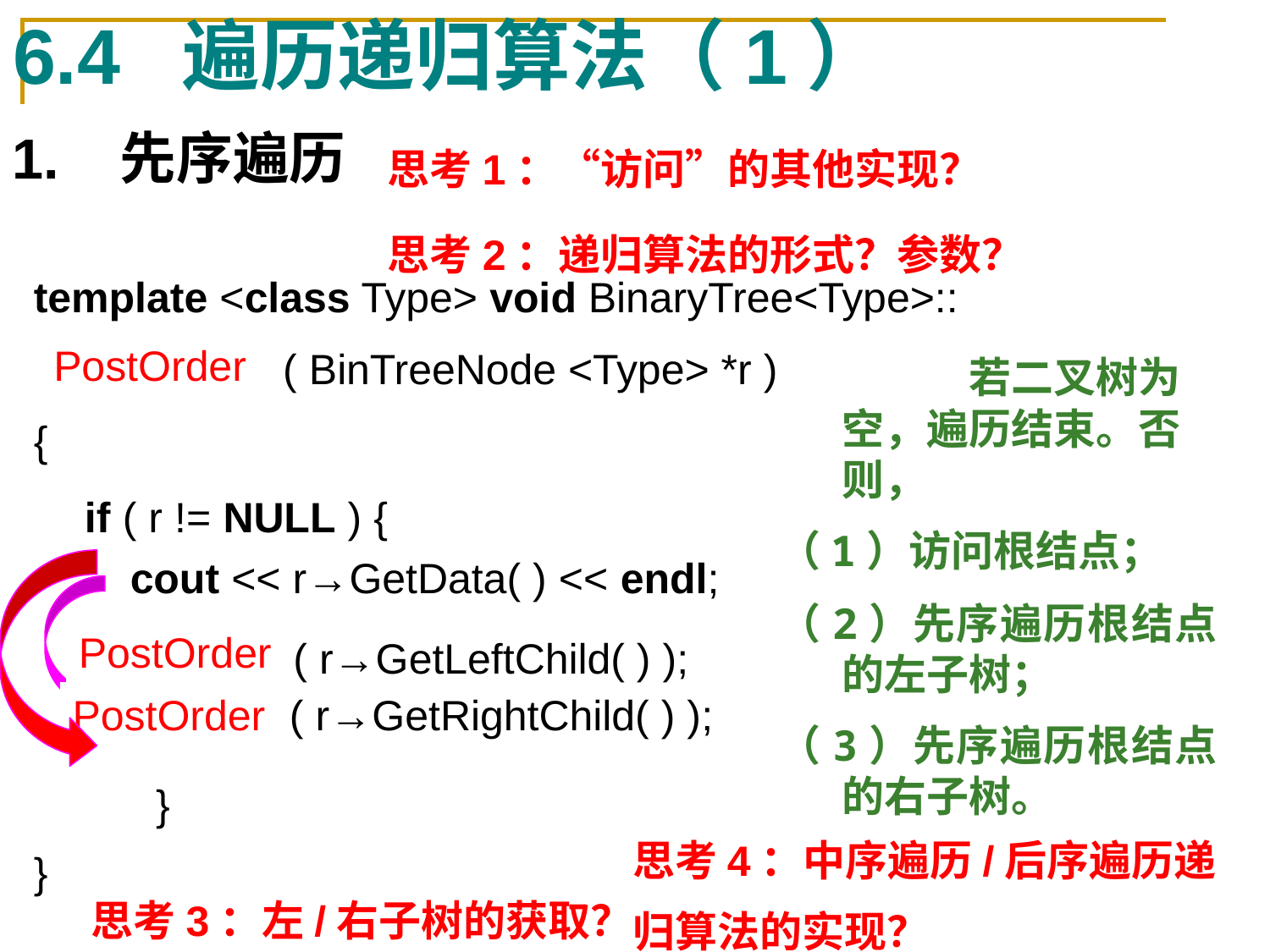

# 6.4  遍历递归算法（1）
思考1：“访问”的其他实现？
1.   先序遍历
思考2：递归算法的形式？参数？
template <class Type> void BinaryTree<Type>::
	PreOrder ( BinTreeNode <Type> *r )
{

}
PostOrder
PostOrder
PostOrder

InOrder
InOrder
InOrder

		若二叉树为空，遍历结束。否则，
（1）访问根结点；
（2）先序遍历根结点的左子树；
（3）先序遍历根结点的右子树。
    if ( r != NULL ) {

          }
       cout << r→GetData( ) << endl;
PreOrder ( r→GetLeftChild( ) );
PreOrder ( r→GetRightChild( ) );
思考4：中序遍历/后序遍历递归算法的实现？
思考3：左/右子树的获取？